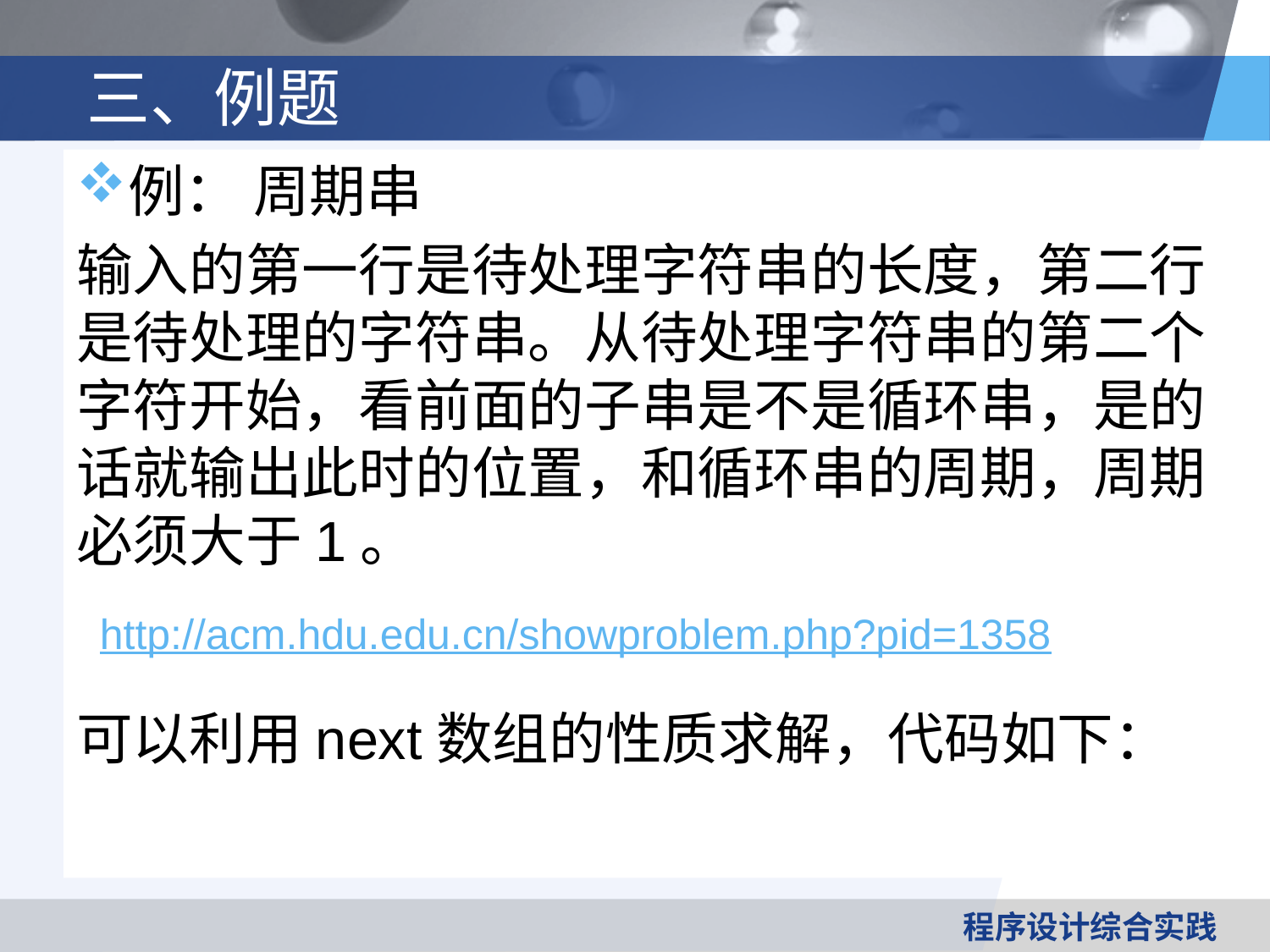

# 三、例题
例： 周期串
输入的第一行是待处理字符串的长度，第二行是待处理的字符串。从待处理字符串的第二个字符开始，看前面的子串是不是循环串，是的话就输出此时的位置，和循环串的周期，周期必须大于1。
  http://acm.hdu.edu.cn/showproblem.php?pid=1358
可以利用next数组的性质求解，代码如下：